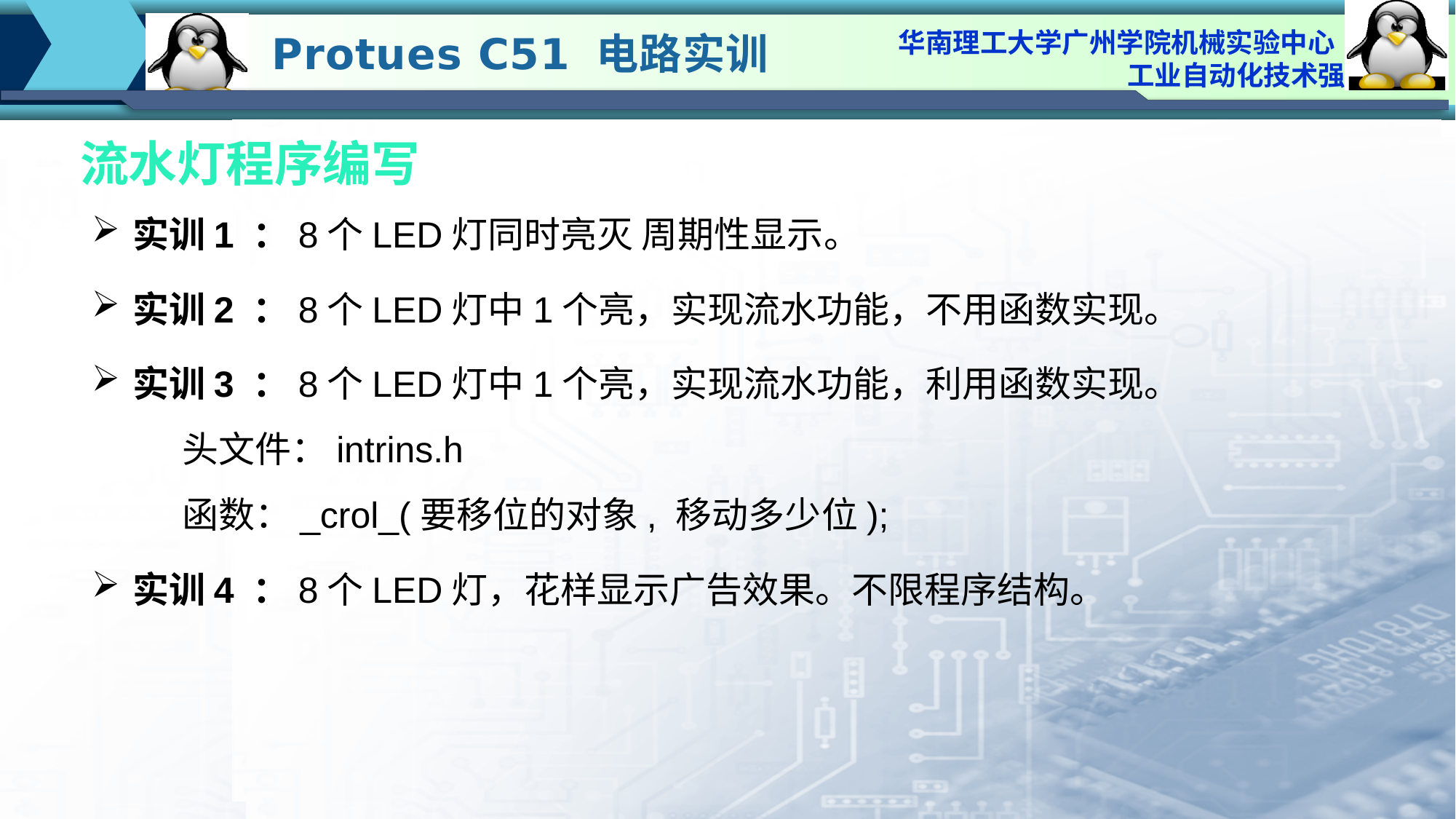

Protues C51 电路实训
流水灯程序编写
实训1 ：8个LED灯同时亮灭 周期性显示。
实训2 ：8个LED灯中1个亮，实现流水功能，不用函数实现。
实训3 ：8个LED灯中1个亮，实现流水功能，利用函数实现。
          头文件：intrins.h
          函数：_crol_(要移位的对象, 移动多少位);
实训4 ：8个LED灯，花样显示广告效果。不限程序结构。